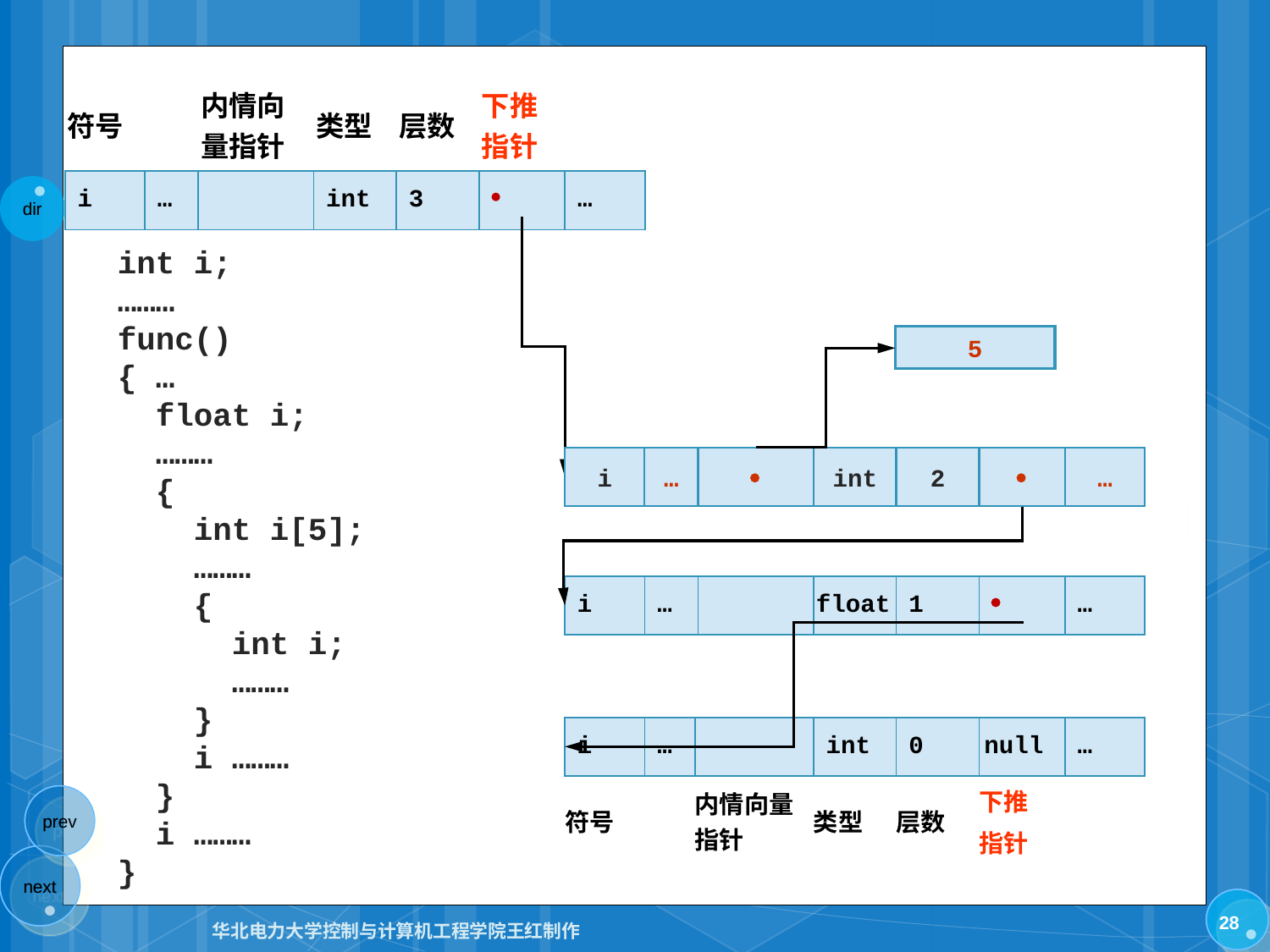

| 符号 |  | 内情向量指针 | 类型 | 层数 | 下推指针 |  |
| --- | --- | --- | --- | --- | --- | --- |
| i | … |  | int | 3 | • | … |
int i;
………
func()
{ …
  float i;
  ………
  {
    int i[5];
    ………
    {
      int i;
      ………
    }
    i ………
  }
  i ………
}
5
i
…
•

int
2
•
…

| i | … |  | float | 1 | • | … |
| --- | --- | --- | --- | --- | --- | --- |
| i | … |  | int | 0 | null | … |
| --- | --- | --- | --- | --- | --- | --- |
| 符号 |  | 内情向量指针 | 类型 | 层数 | 下推 指针 |  |
28
华北电力大学控制与计算机工程学院王红制作